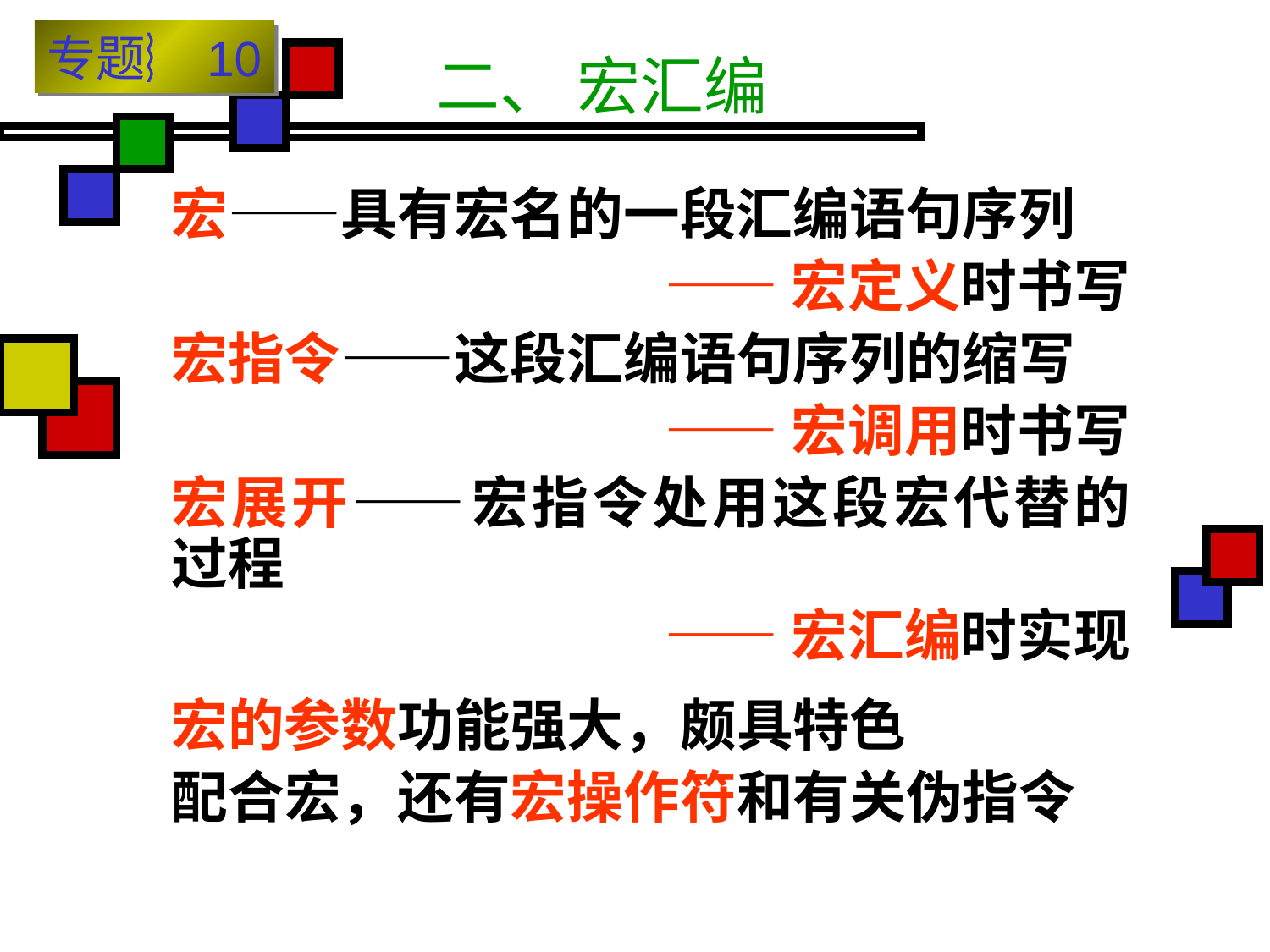

专题︴10

# 二、 宏汇编

宏——具有宏名的一段汇编语句序列
——宏定义时书写
宏指令——这段汇编语句序列的缩写
——宏调用时书写
宏展开——宏指令处用这段宏代替的过程
——宏汇编时实现
宏的参数功能强大，颇具特色
配合宏，还有宏操作符和有关伪指令